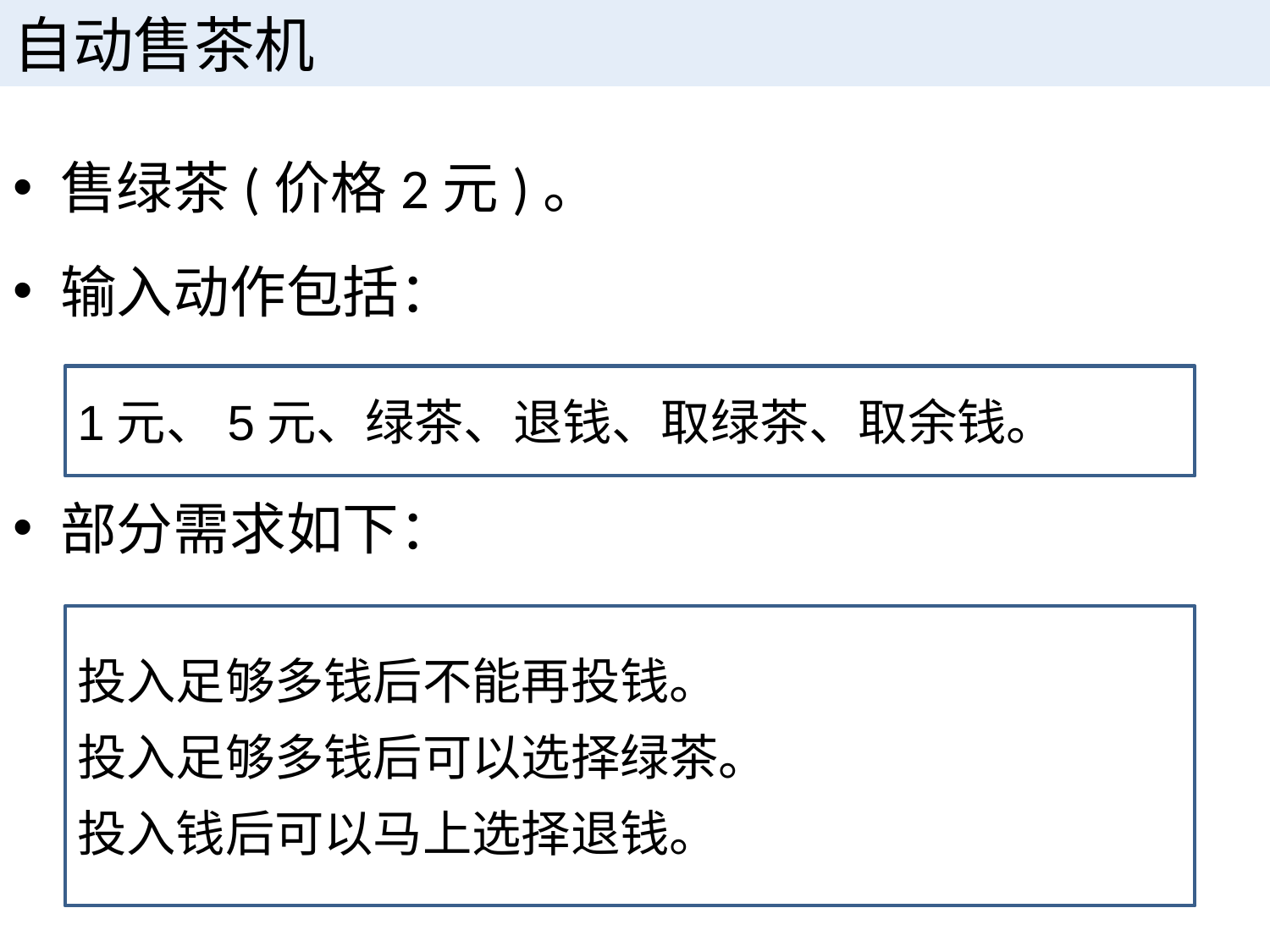

# 自动售茶机
售绿茶(价格2元)。

输入动作包括：

部分需求如下：

1元、5元、绿茶、退钱、取绿茶、取余钱。
投入足够多钱后不能再投钱。

投入足够多钱后可以选择绿茶。

投入钱后可以马上选择退钱。